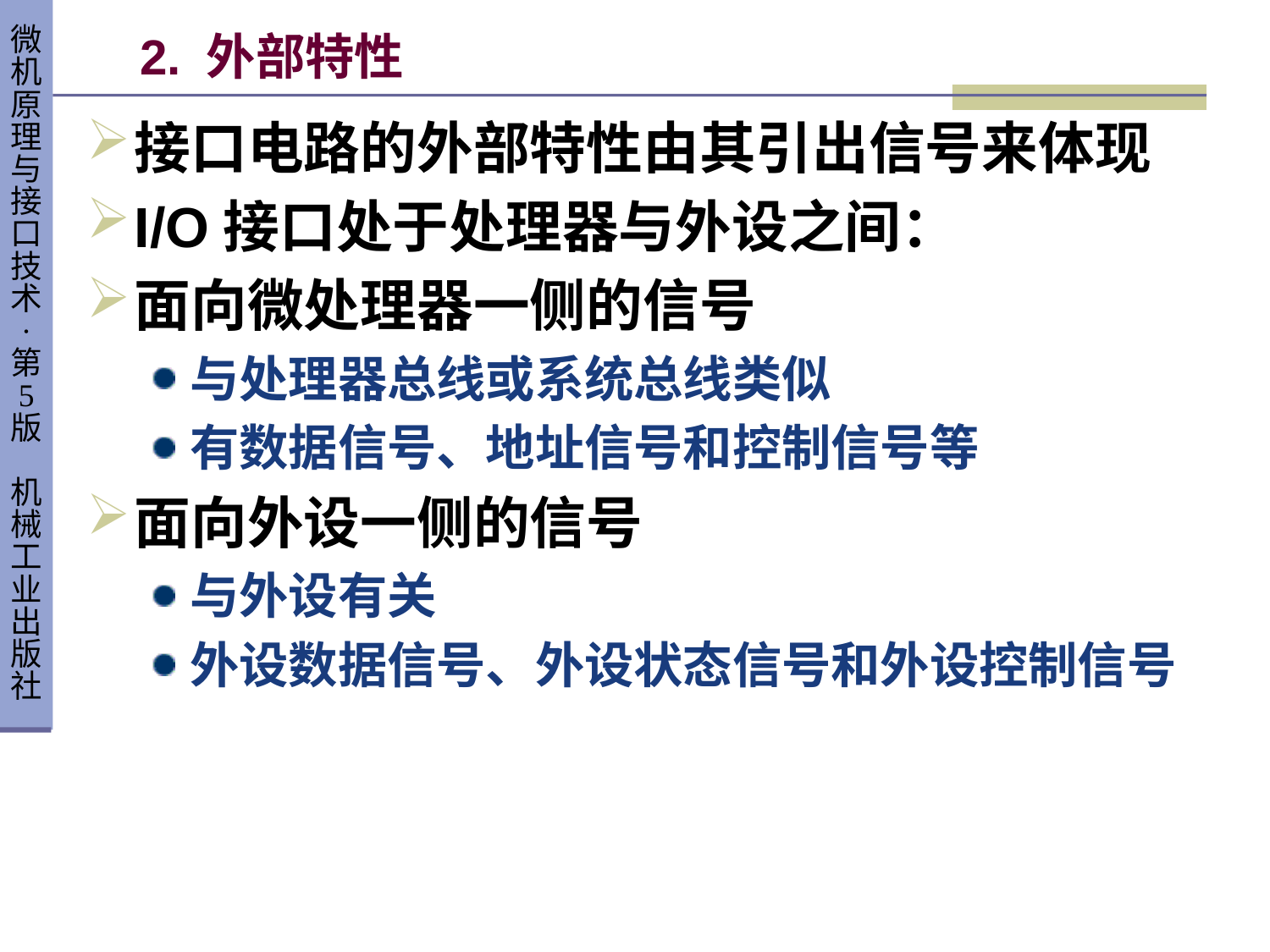

# 2. 外部特性
接口电路的外部特性由其引出信号来体现
I/O接口处于处理器与外设之间：
面向微处理器一侧的信号
与处理器总线或系统总线类似
有数据信号、地址信号和控制信号等
面向外设一侧的信号
与外设有关
外设数据信号、外设状态信号和外设控制信号